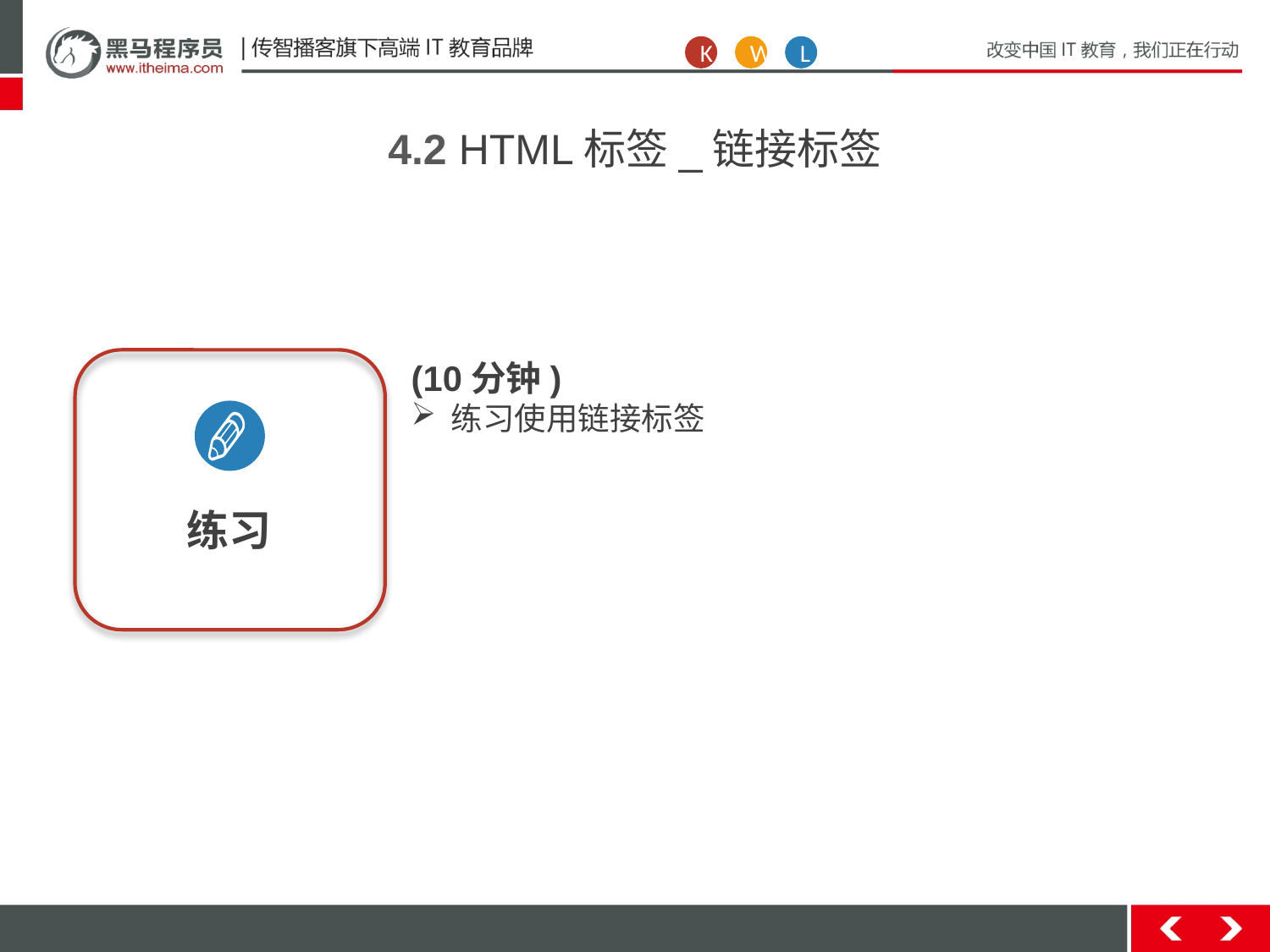

K
W
L
4.2 HTML标签_链接标签

练习
(10分钟)
练习使用链接标签